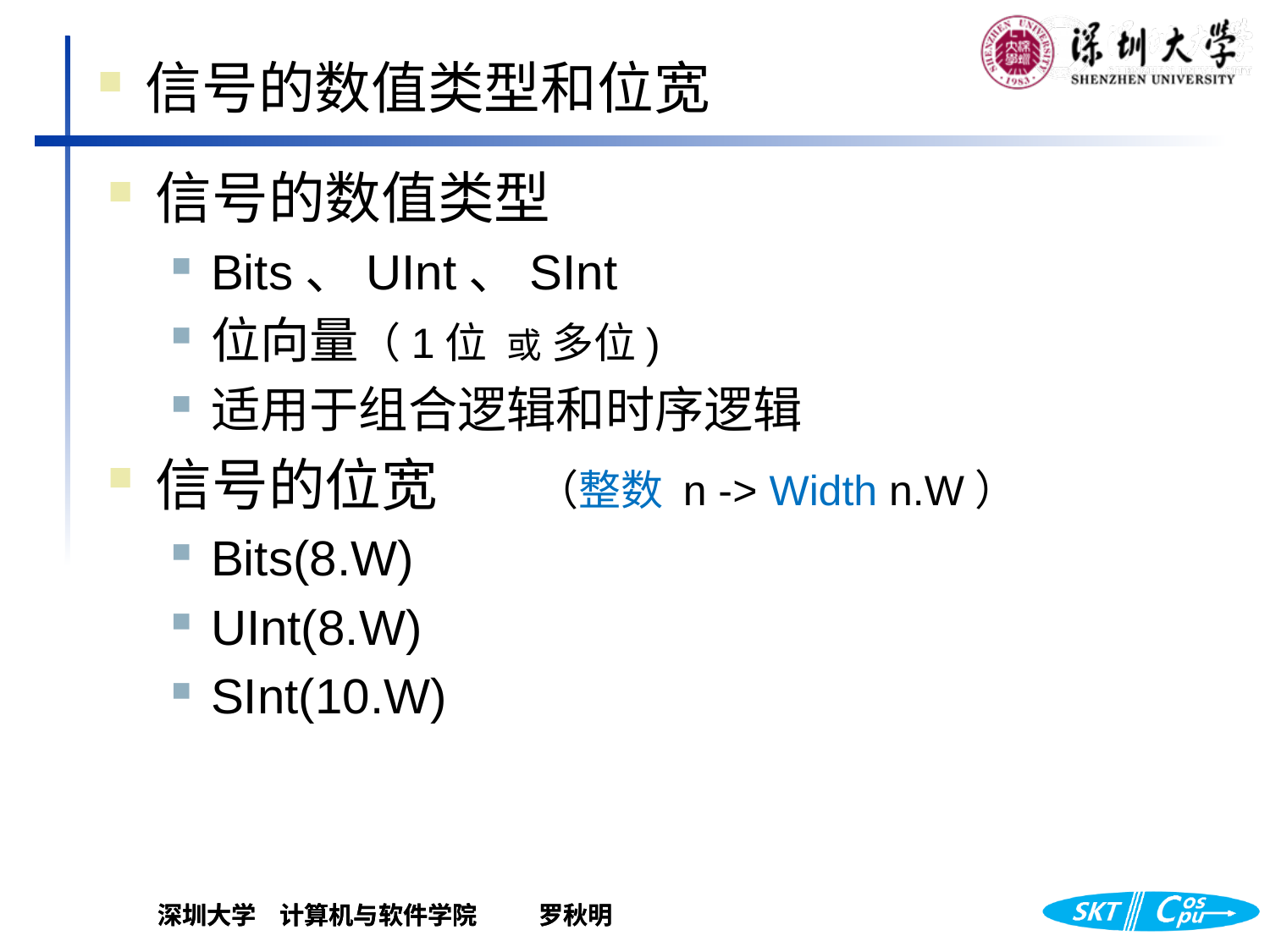

信号的数值类型和位宽
信号的数值类型
Bits、UInt、SInt
位向量（1位  或 多位)
适用于组合逻辑和时序逻辑
信号的位宽	（整数 n -> Width n.W）
Bits(8.W)
UInt(8.W)
SInt(10.W)